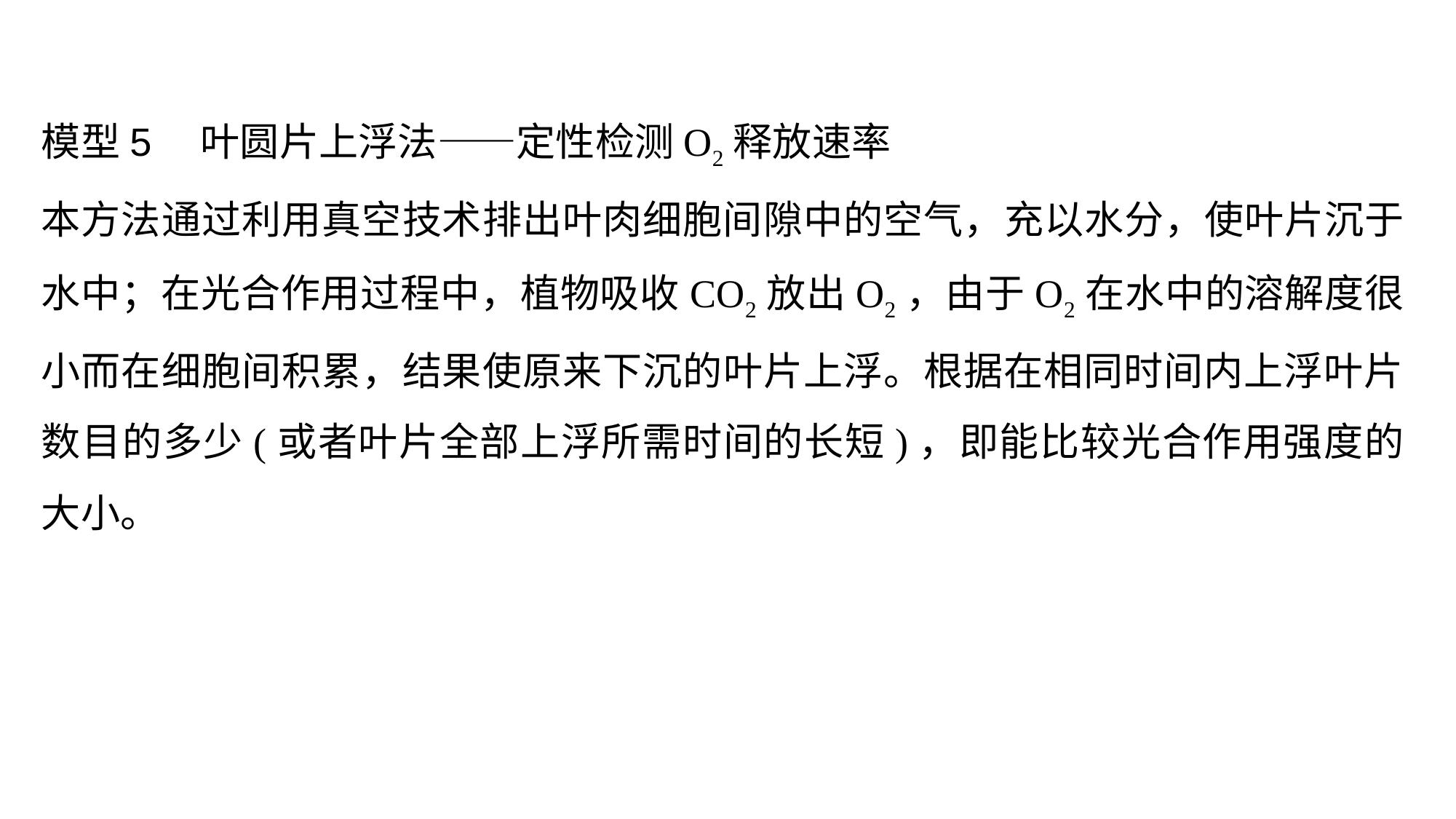

模型5　叶圆片上浮法——定性检测O2释放速率
本方法通过利用真空技术排出叶肉细胞间隙中的空气，充以水分，使叶片沉于水中；在光合作用过程中，植物吸收CO2放出O2，由于O2在水中的溶解度很小而在细胞间积累，结果使原来下沉的叶片上浮。根据在相同时间内上浮叶片数目的多少(或者叶片全部上浮所需时间的长短)，即能比较光合作用强度的大小。